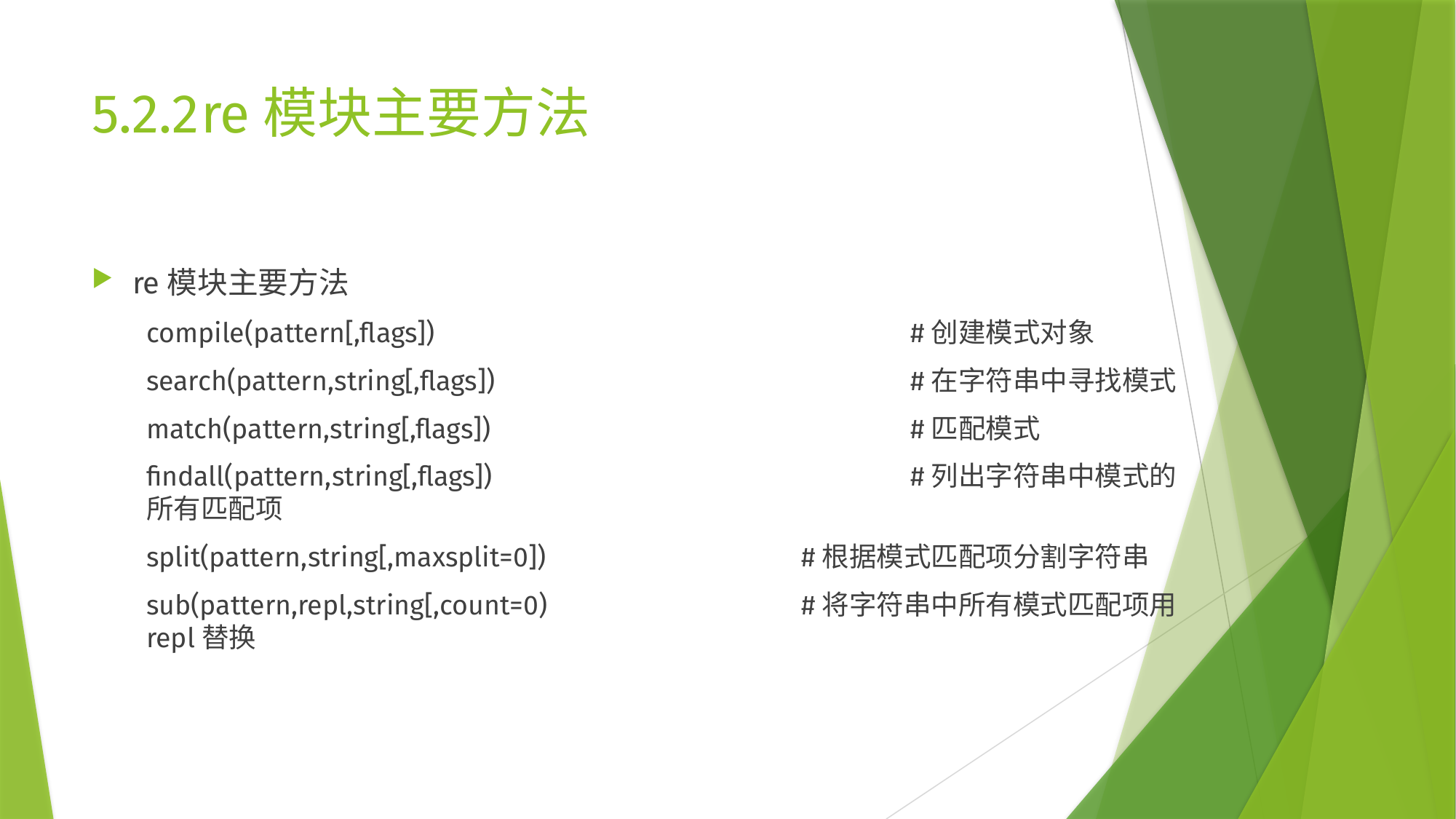

# 5.2.2	re模块主要方法
re模块主要方法
compile(pattern[,flags])					#创建模式对象
search(pattern,string[,flags])				#在字符串中寻找模式
match(pattern,string[,flags])				#匹配模式
findall(pattern,string[,flags])				#列出字符串中模式的所有匹配项
split(pattern,string[,maxsplit=0])			#根据模式匹配项分割字符串
sub(pattern,repl,string[,count=0)			#将字符串中所有模式匹配项用repl替换